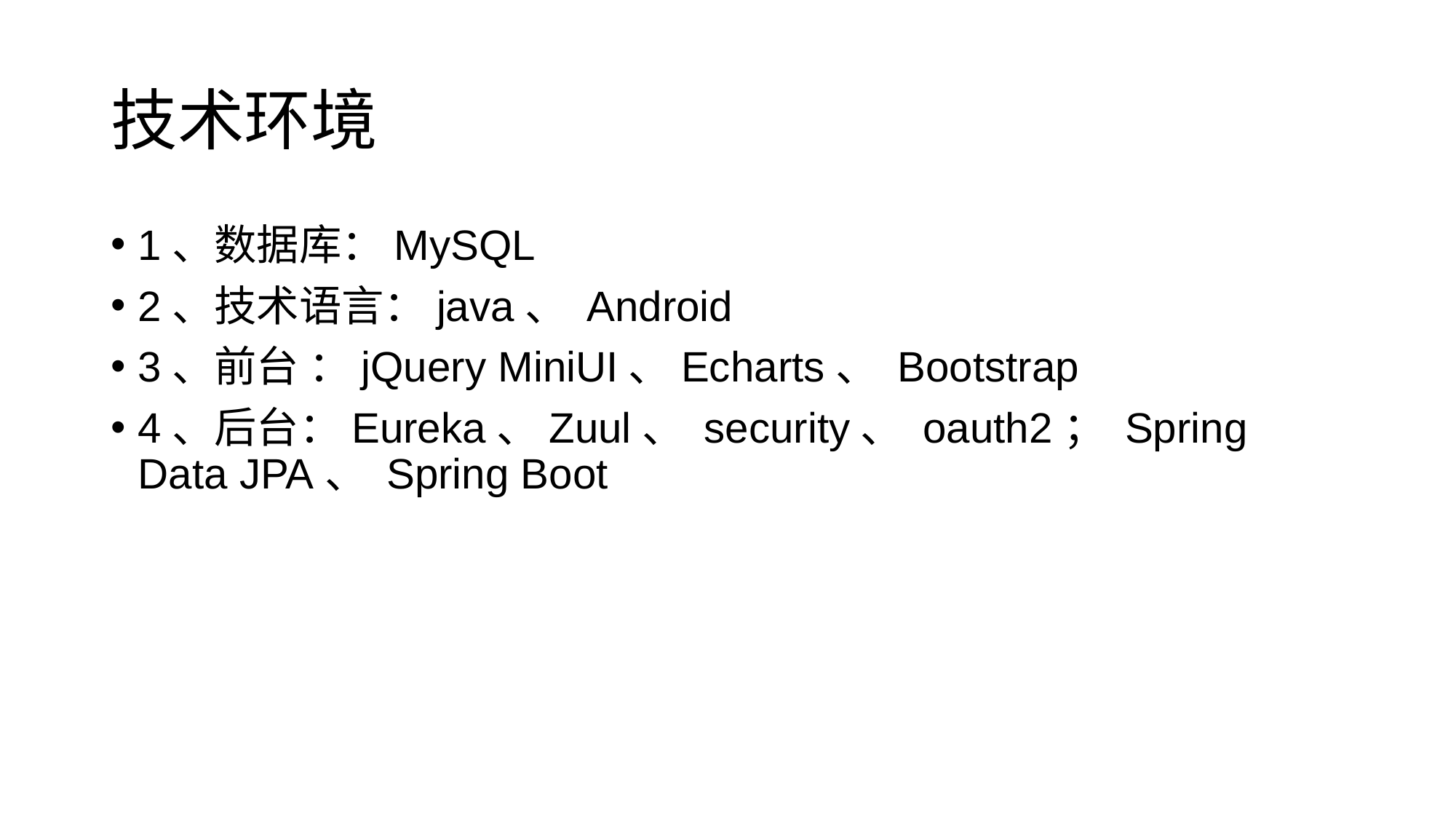

# 技术环境
1、数据库：MySQL
2、技术语言：java、 Android
3、前台 ：jQuery MiniUI、Echarts、 Bootstrap
4、后台：Eureka、Zuul、 security、 oauth2； Spring Data JPA、 Spring Boot